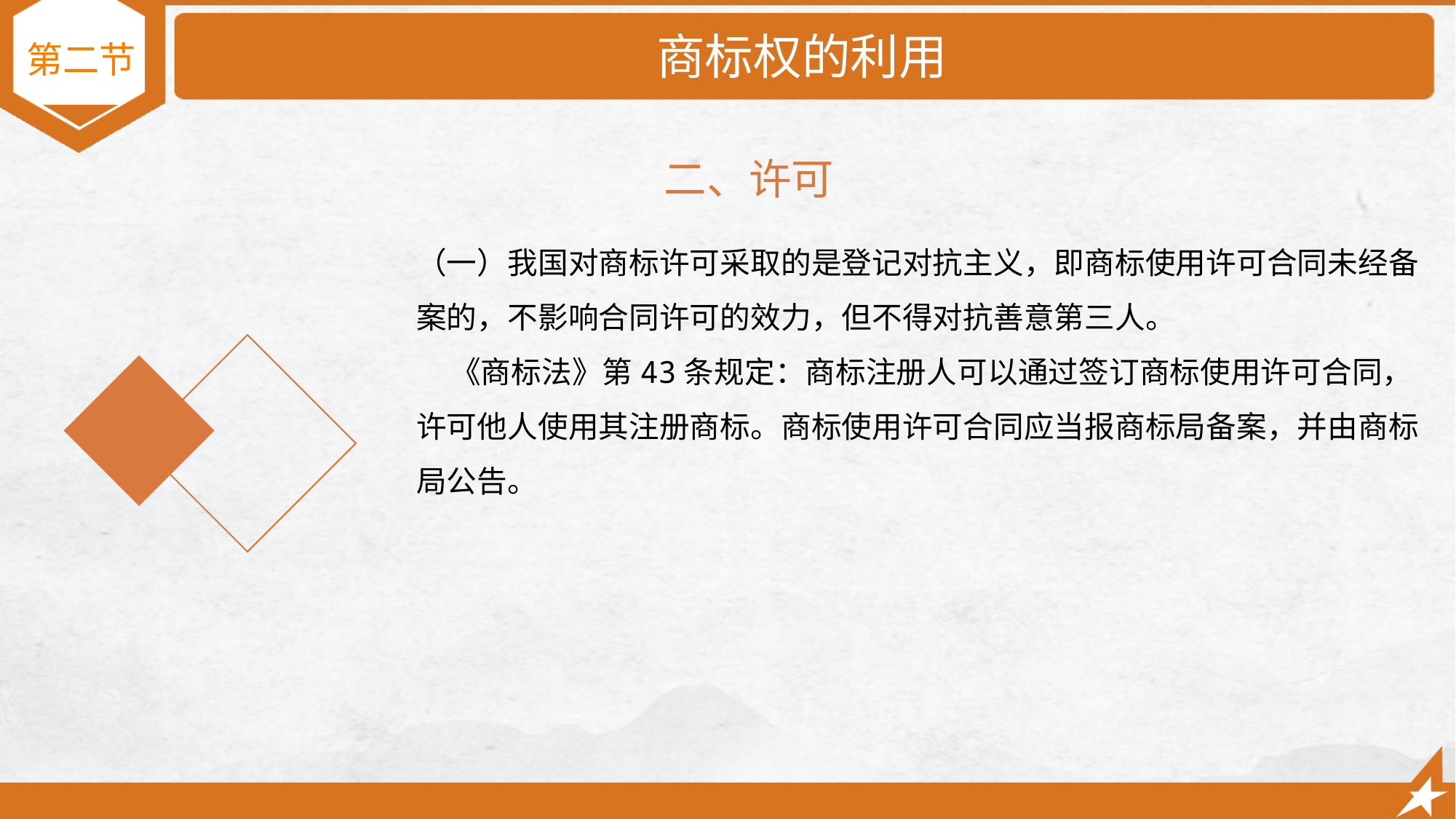

# 商标权的利用
第二节
二、许可
（一）我国对商标许可采取的是登记对抗主义，即商标使用许可合同未经备案的，不影响合同许可的效力，但不得对抗善意第三人。
    《商标法》第43条规定：商标注册人可以通过签订商标使用许可合同，许可他人使用其注册商标。商标使用许可合同应当报商标局备案，并由商标局公告。